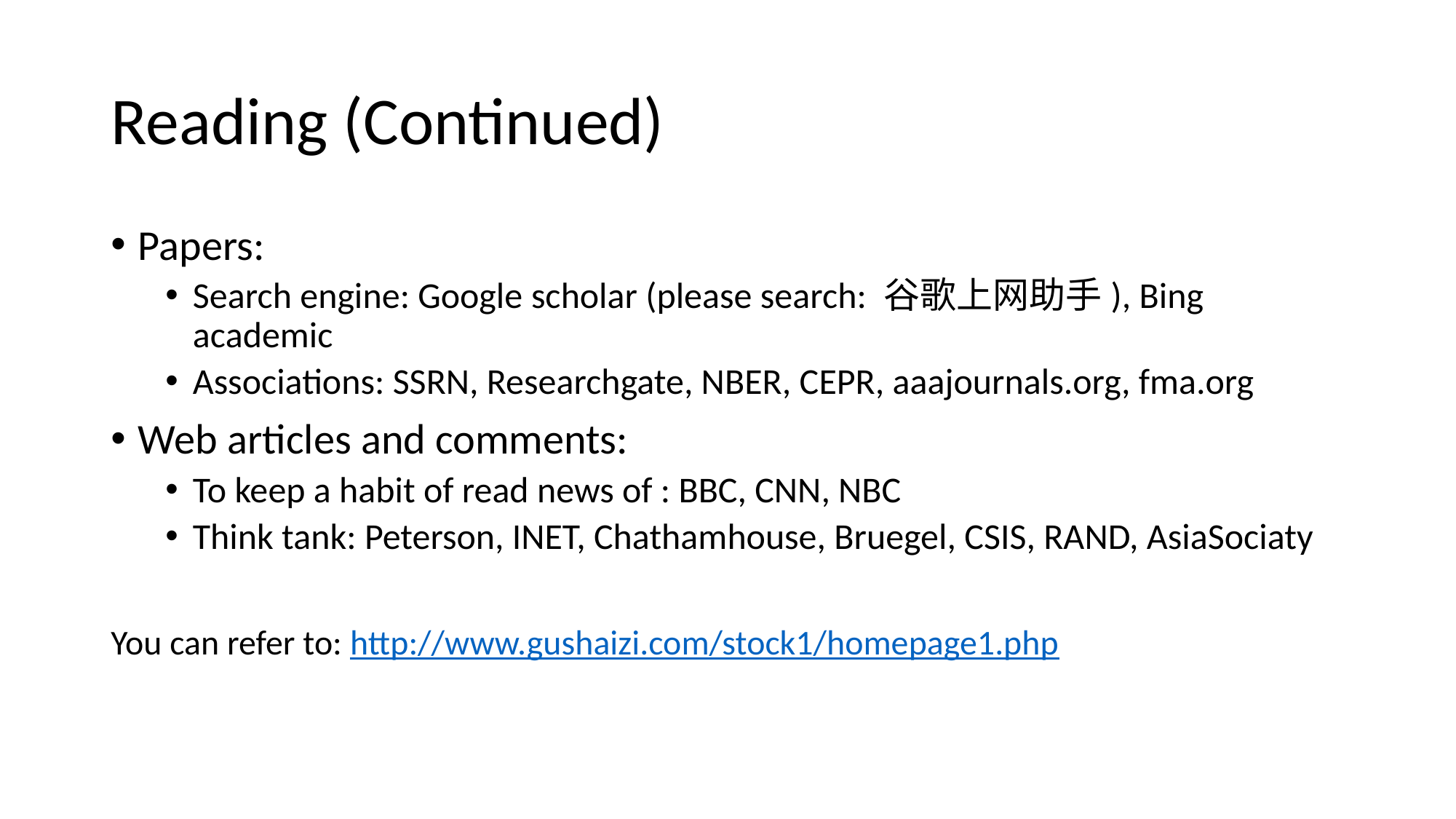

# Reading (Continued)
Papers:
Search engine: Google scholar (please search: 谷歌上网助手), Bing academic
Associations: SSRN, Researchgate, NBER, CEPR, aaajournals.org, fma.org
Web articles and comments:
To keep a habit of read news of : BBC, CNN, NBC
Think tank: Peterson, INET, Chathamhouse, Bruegel, CSIS, RAND, AsiaSociaty

You can refer to: http://www.gushaizi.com/stock1/homepage1.php